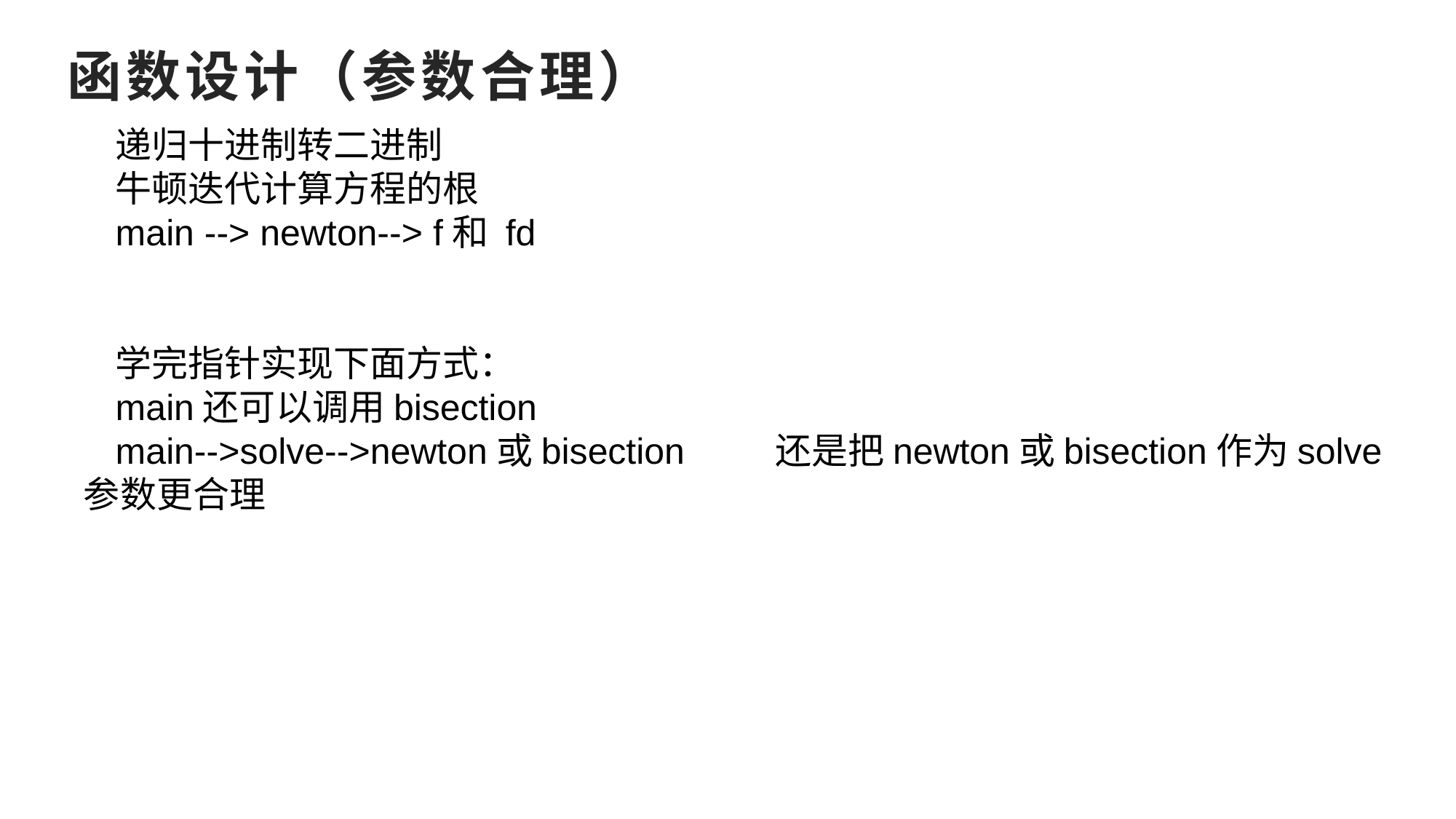

# 函数设计（参数合理）
递归十进制转二进制
牛顿迭代计算方程的根
main --> newton--> f和 fd

学完指针实现下面方式：
main还可以调用bisection
main-->solve-->newton或bisection        还是把newton或bisection作为solve参数更合理